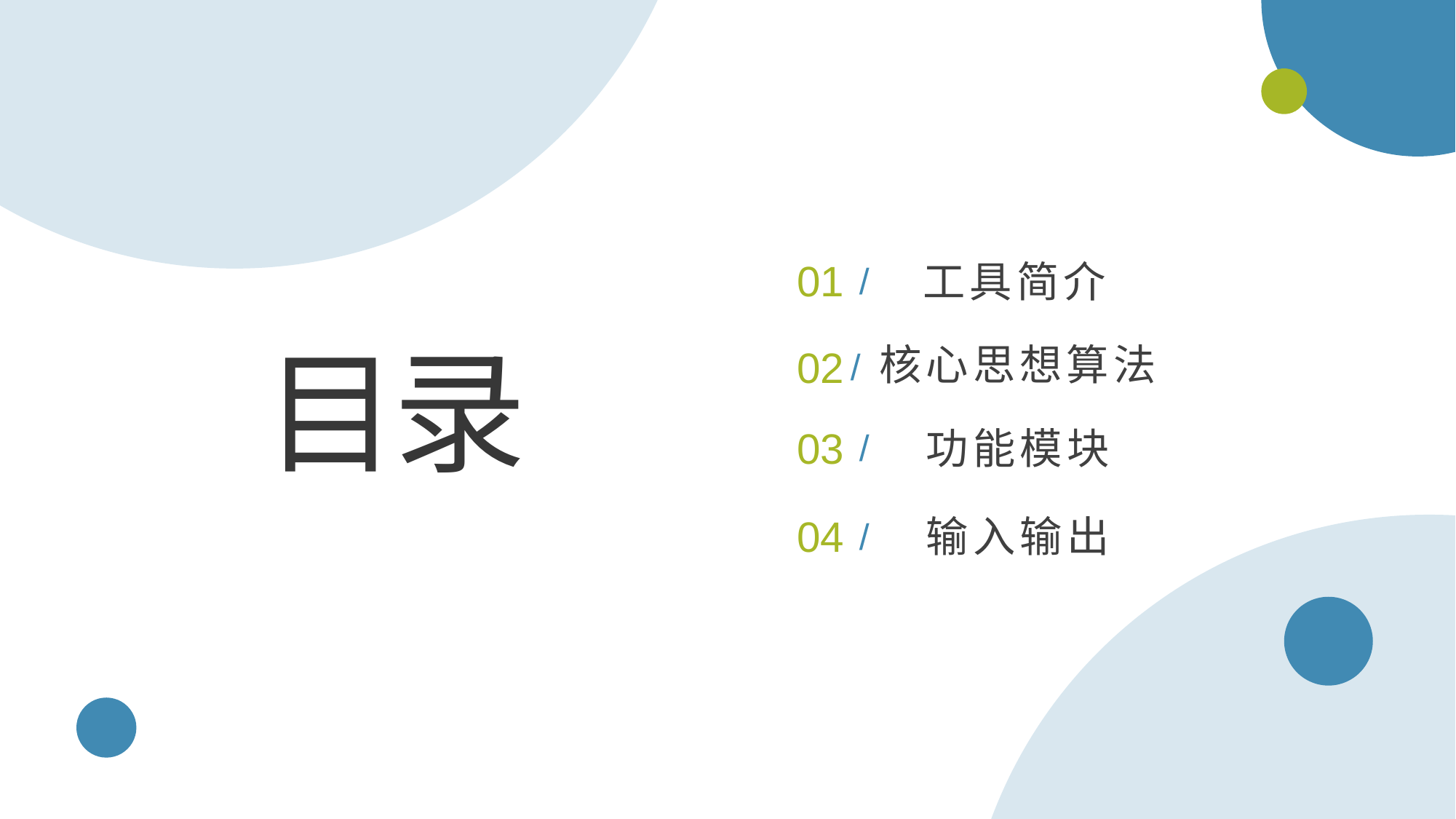

01
工具简介
/
目录
核心思想算法
02
/
03
功能模块
/
04
输入输出
/